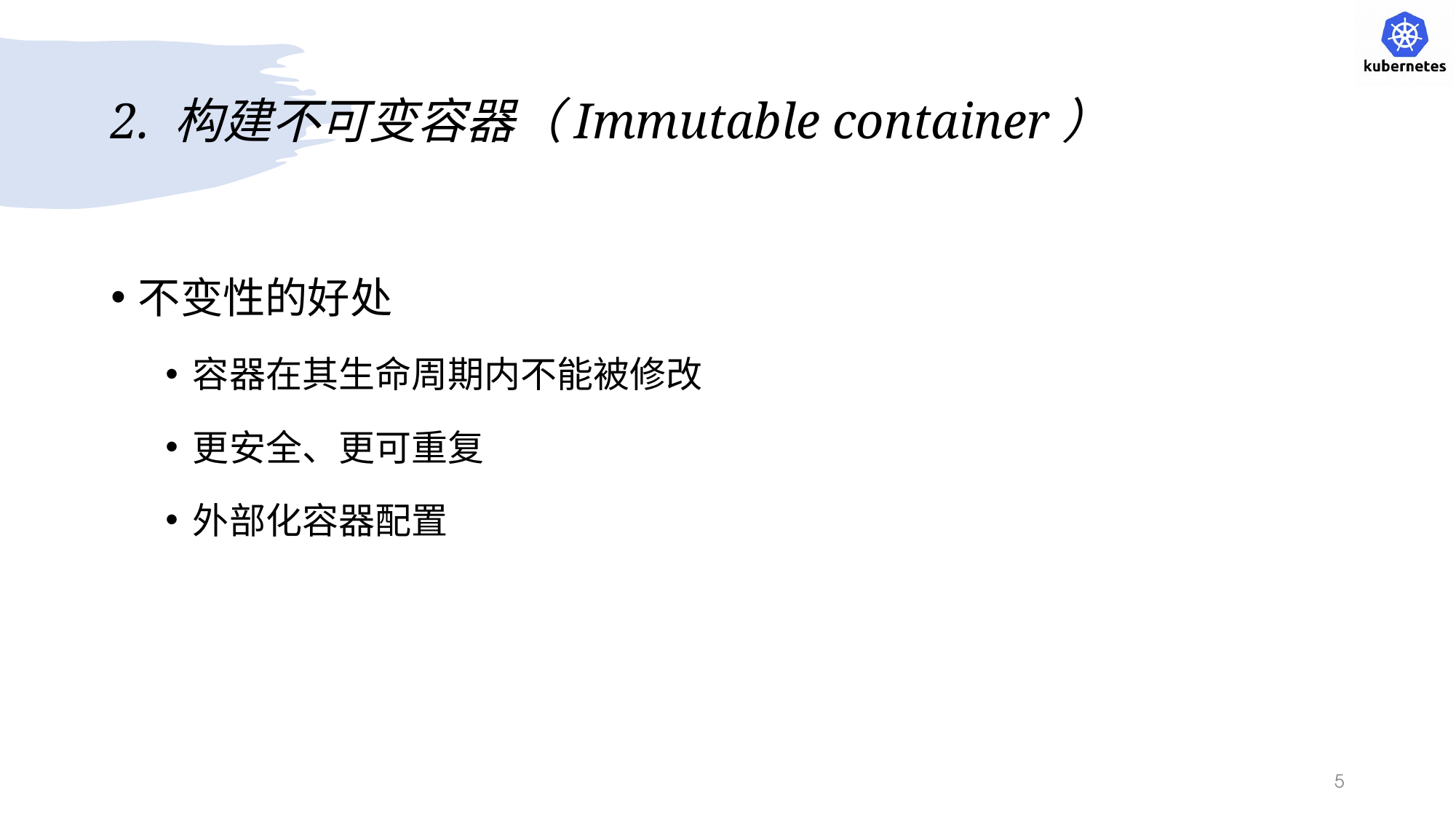

# 2. 构建不可变容器（Immutable container）
不变性的好处
容器在其生命周期内不能被修改
更安全、更可重复
外部化容器配置

5